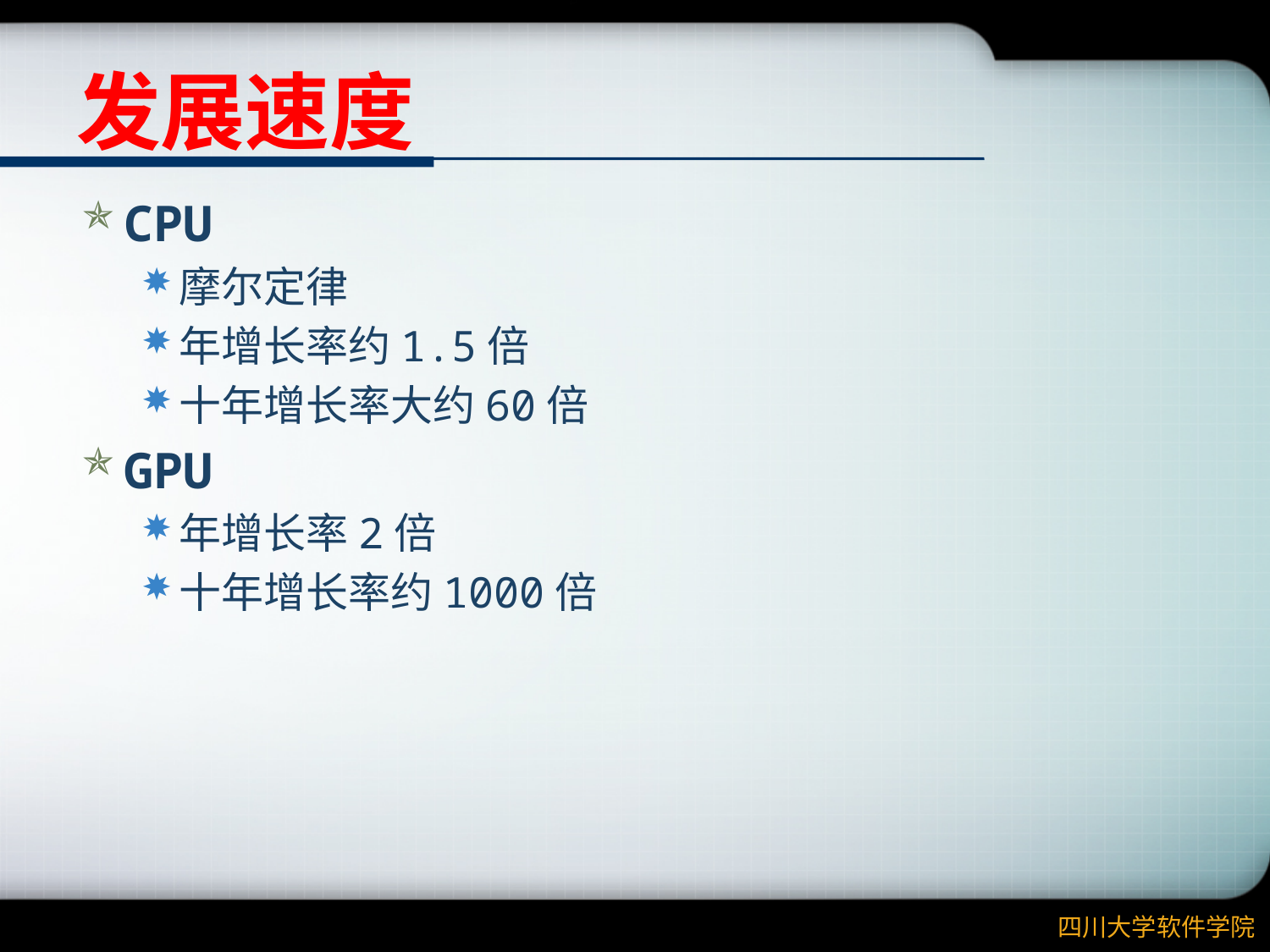

# 发展速度
CPU
摩尔定律
年增长率约1.5倍
十年增长率大约60倍
GPU
年增长率2倍
十年增长率约1000倍